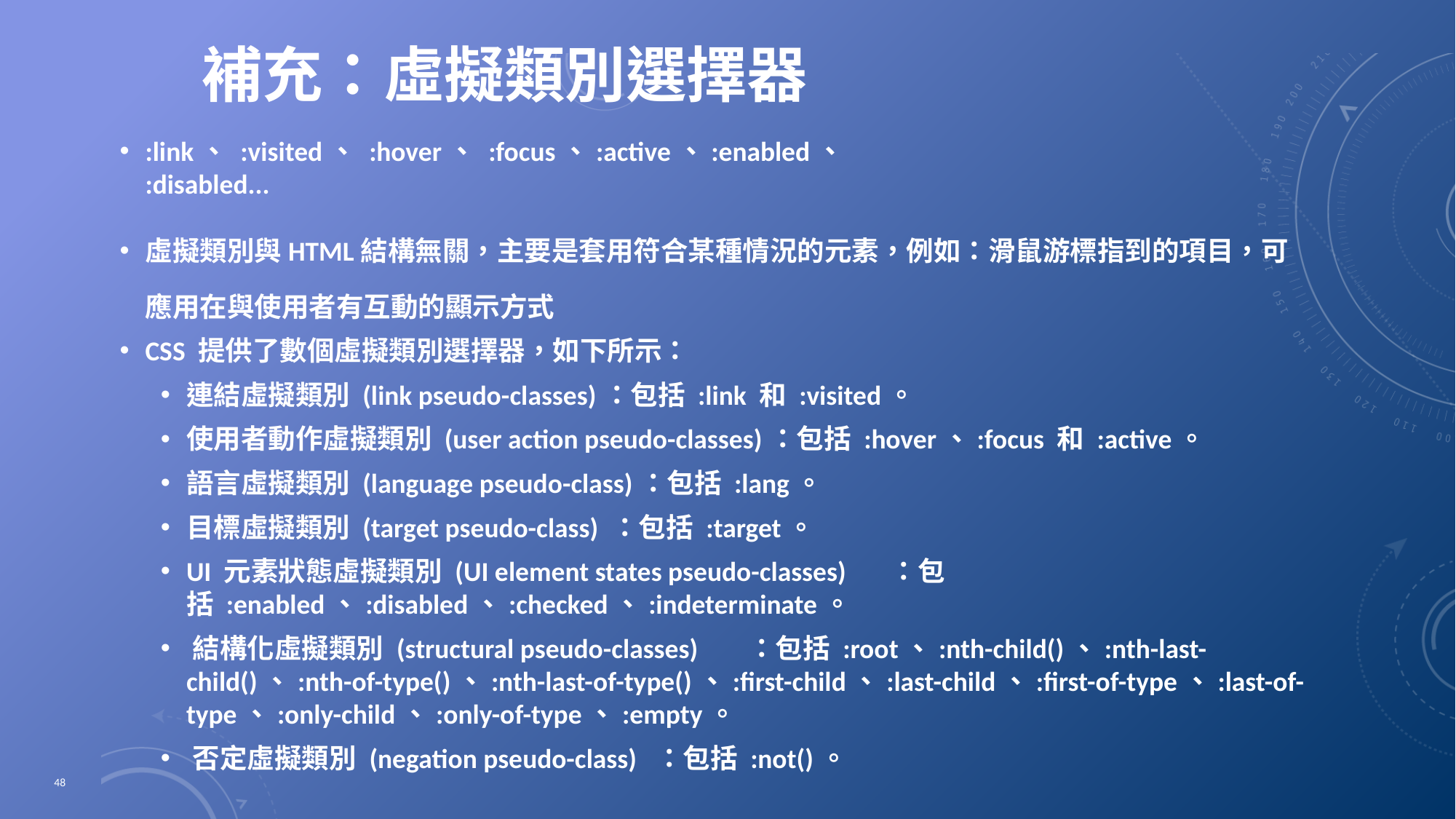

# 補充：虛擬類別選擇器
:link、 :visited、 :hover、 :focus、:active、:enabled、
:disabled...
虛擬類別與HTML結構無關，主要是套用符合某種情況的元素，例如：滑鼠游標指到的項目，可應用在與使用者有互動的顯示方式
CSS 提供了數個虛擬類別選擇器，如下所示：
連結虛擬類別 (link pseudo-classes)：包括 :link 和 :visited。
使用者動作虛擬類別 (user action pseudo-classes)：包括 :hover、:focus 和 :active。
語言虛擬類別 (language pseudo-class)：包括 :lang。
目標虛擬類別 (target pseudo-class) ：包括 :target。
UI 元素狀態虛擬類別 (UI element states pseudo-classes)      ：包括 :enabled、:disabled、:checked、:indeterminate。
結構化虛擬類別 (structural pseudo-classes)       ：包括 :root、:nth-child()、:nth-last-child()、:nth-of-type()、:nth-last-of-type()、:ﬁrst-child、:last-child、:ﬁrst-of-type、:last-of-type、:only-child、:only-of-type、:empty。
否定虛擬類別 (negation pseudo-class)  ：包括 :not()。
48